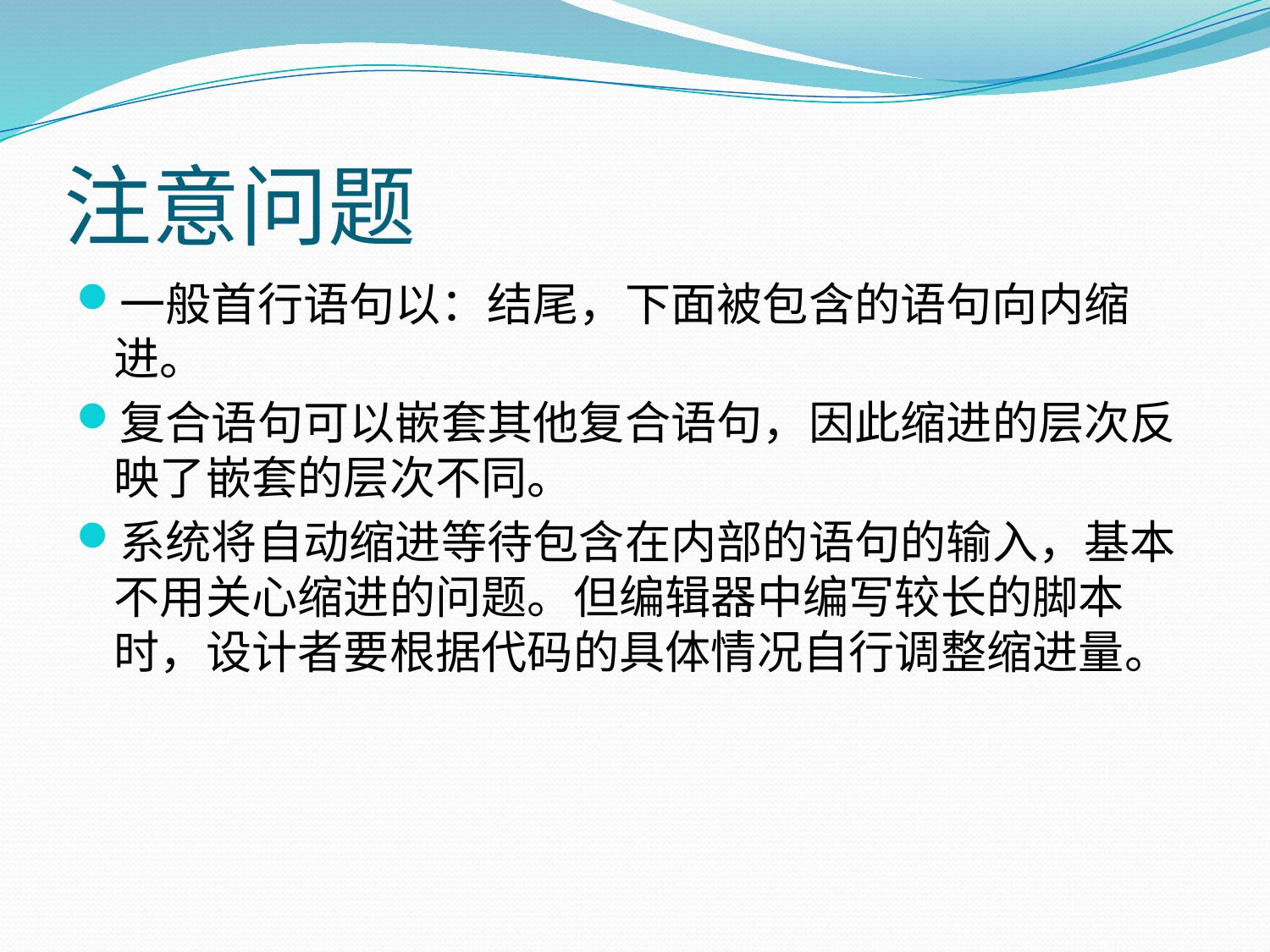

# 注意问题
一般首行语句以：结尾，下面被包含的语句向内缩进。
复合语句可以嵌套其他复合语句，因此缩进的层次反映了嵌套的层次不同。
系统将自动缩进等待包含在内部的语句的输入，基本不用关心缩进的问题。但编辑器中编写较长的脚本时，设计者要根据代码的具体情况自行调整缩进量。